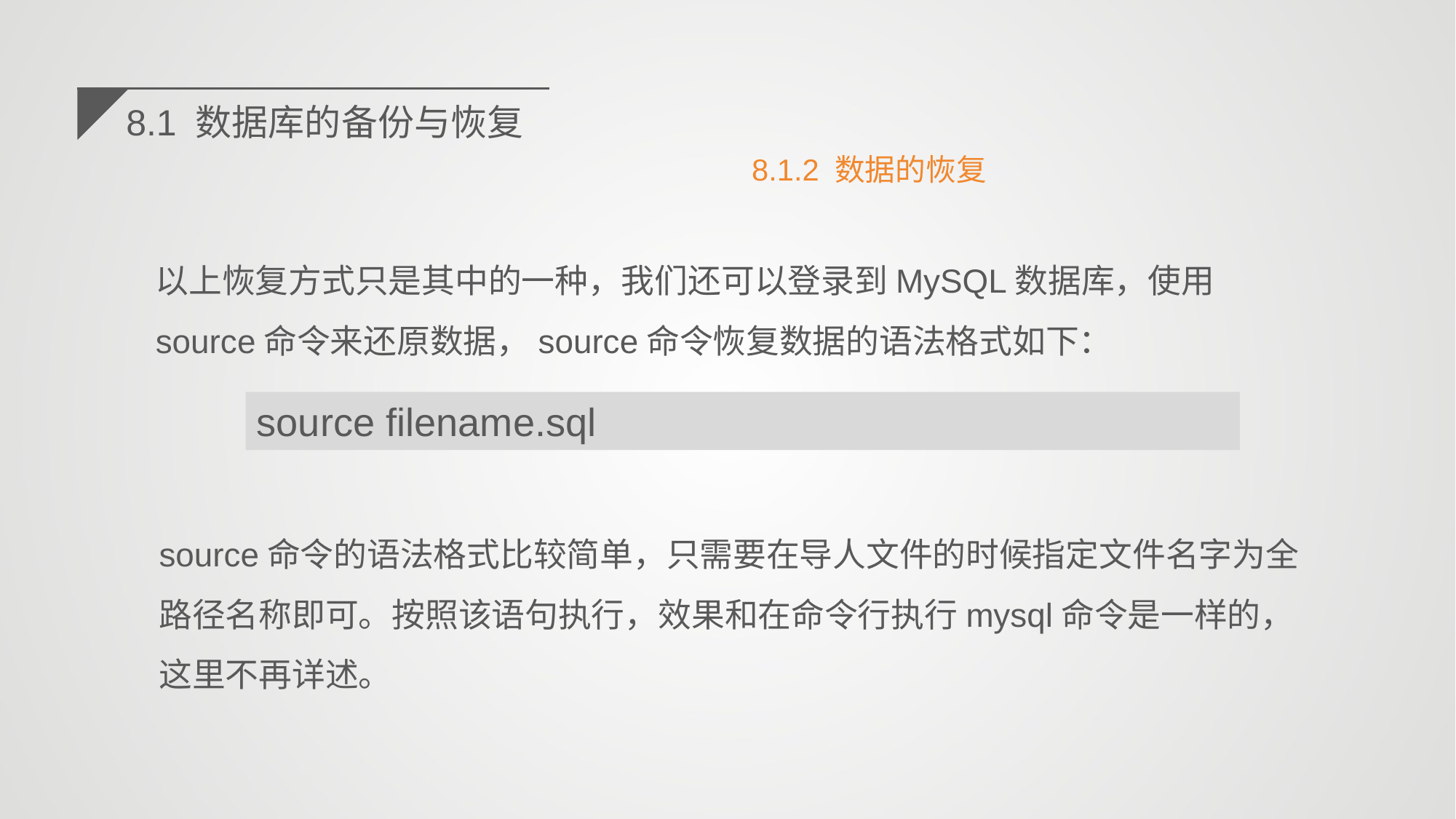

8.1 数据库的备份与恢复

8.1.2 数据的恢复
以上恢复方式只是其中的一种，我们还可以登录到MySQL数据库，使用source命令来还原数据，source命令恢复数据的语法格式如下：
source filename.sql
source命令的语法格式比较简单，只需要在导人文件的时候指定文件名字为全路径名称即可。按照该语句执行，效果和在命令行执行mysql命令是一样的，这里不再详述。